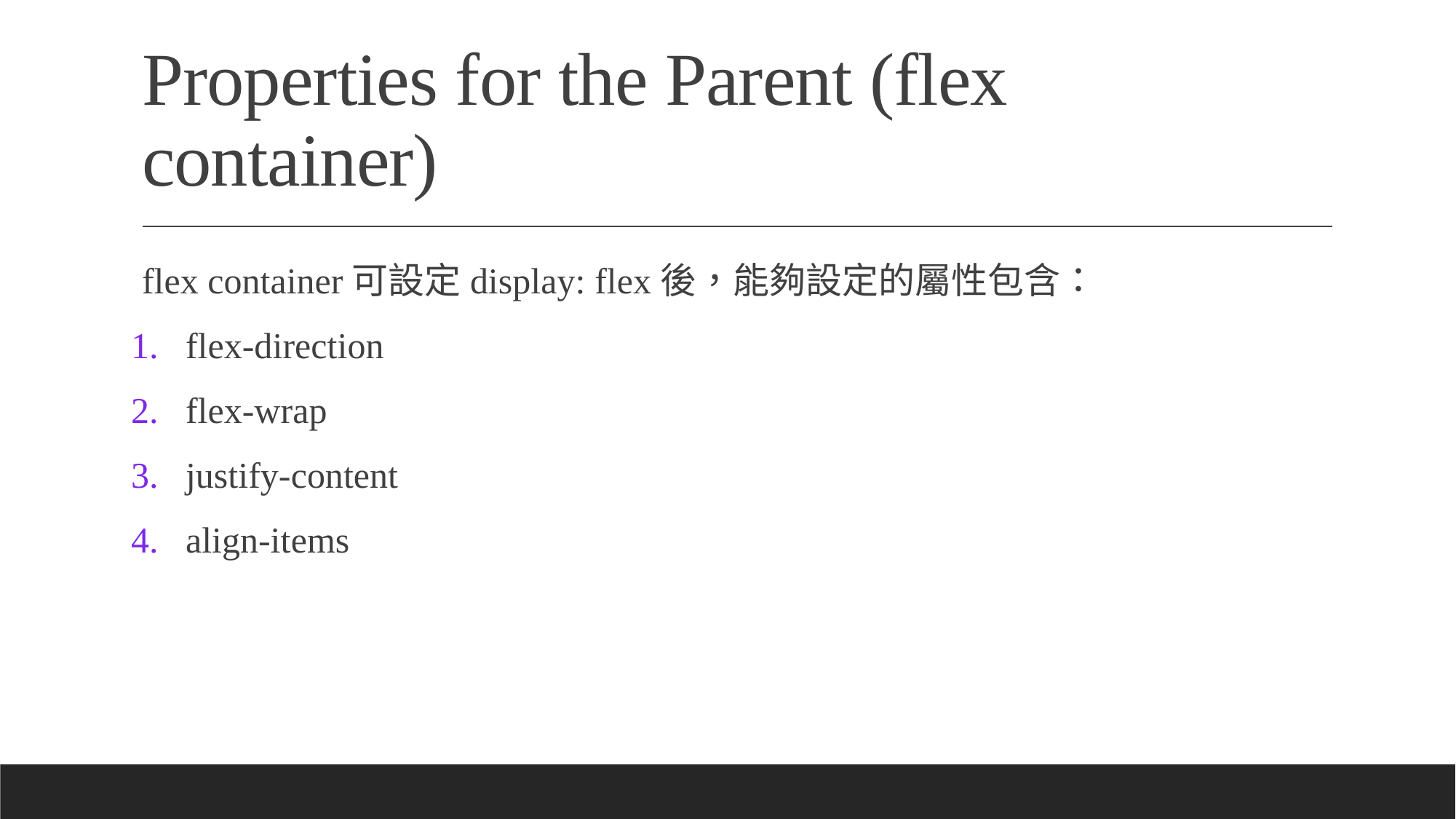

# Properties for the Parent (flex container)
flex container可設定display: flex後，能夠設定的屬性包含：
flex-direction
flex-wrap
justify-content
align-items